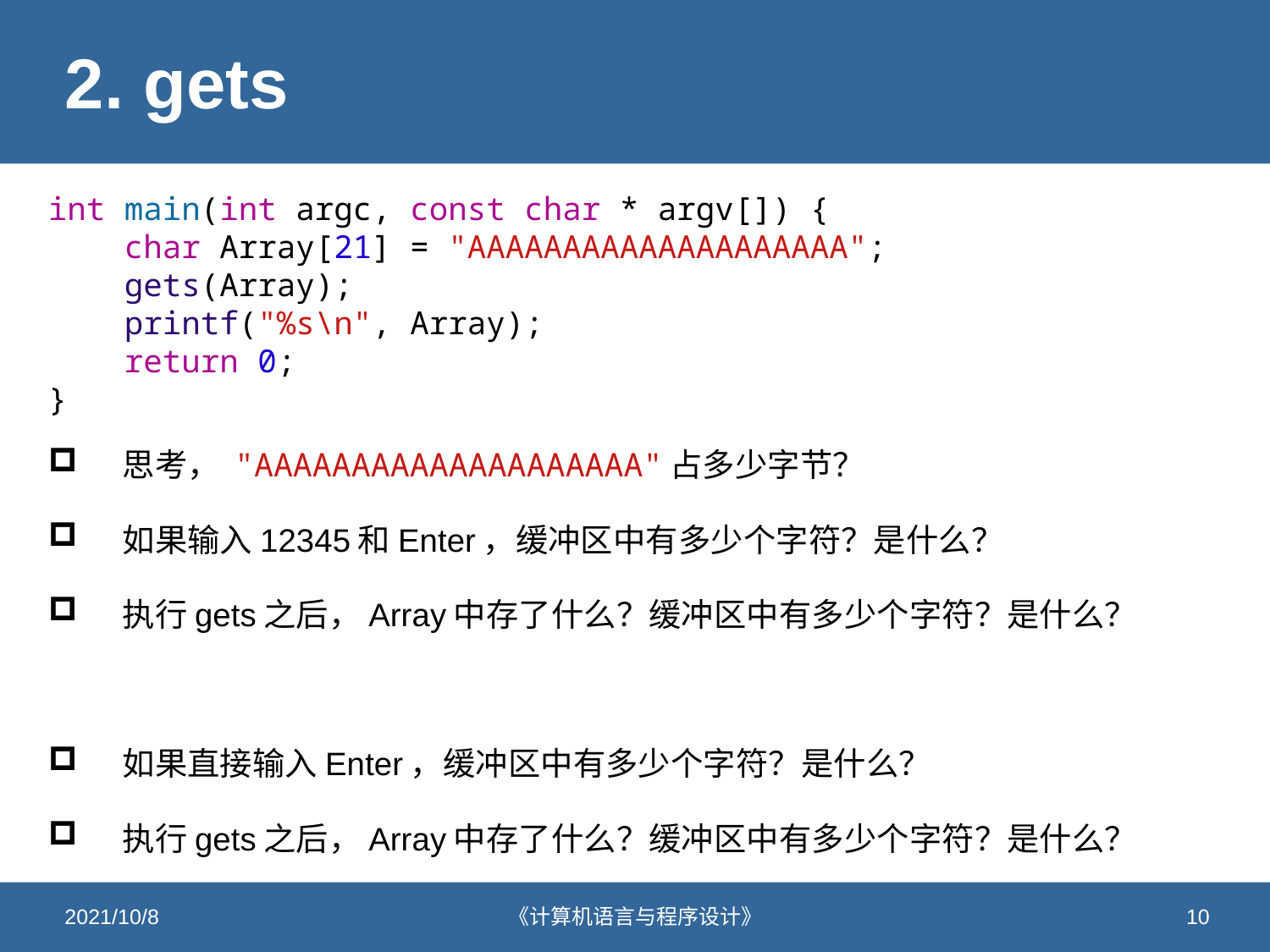

# 2. gets
int main(int argc, const char * argv[]) {
    char Array[21] = "AAAAAAAAAAAAAAAAAAAA";
    gets(Array);
    printf("%s\n", Array);
    return 0;
}
思考， "AAAAAAAAAAAAAAAAAAAA"占多少字节？
如果输入12345和Enter，缓冲区中有多少个字符？是什么？
执行gets之后，Array中存了什么？缓冲区中有多少个字符？是什么？

如果直接输入Enter，缓冲区中有多少个字符？是什么？
执行gets之后，Array中存了什么？缓冲区中有多少个字符？是什么？
2021/10/8
《计算机语言与程序设计》
10